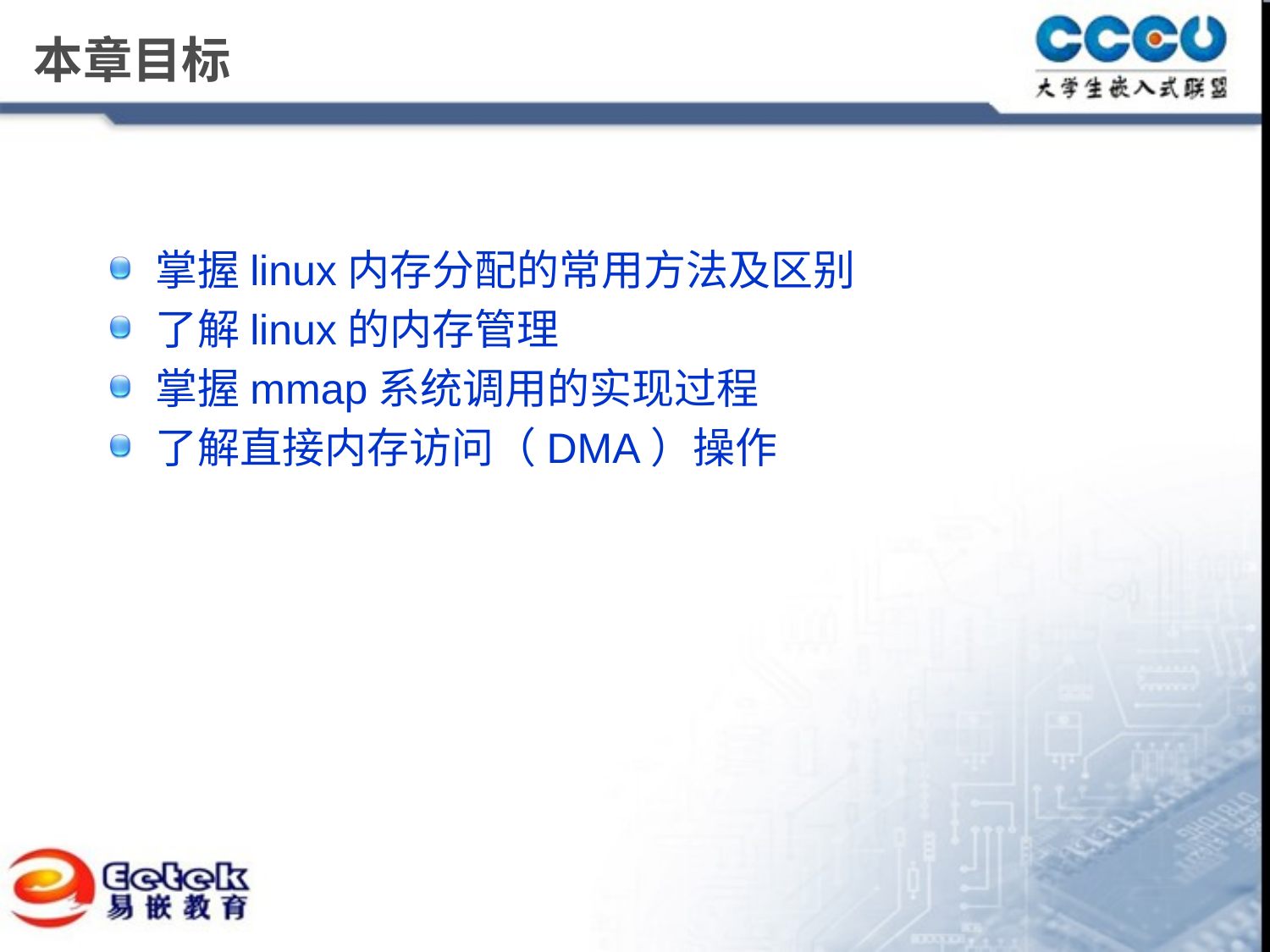

# 本章目标

掌握linux内存分配的常用方法及区别
了解linux的内存管理
掌握mmap系统调用的实现过程
了解直接内存访问（DMA）操作